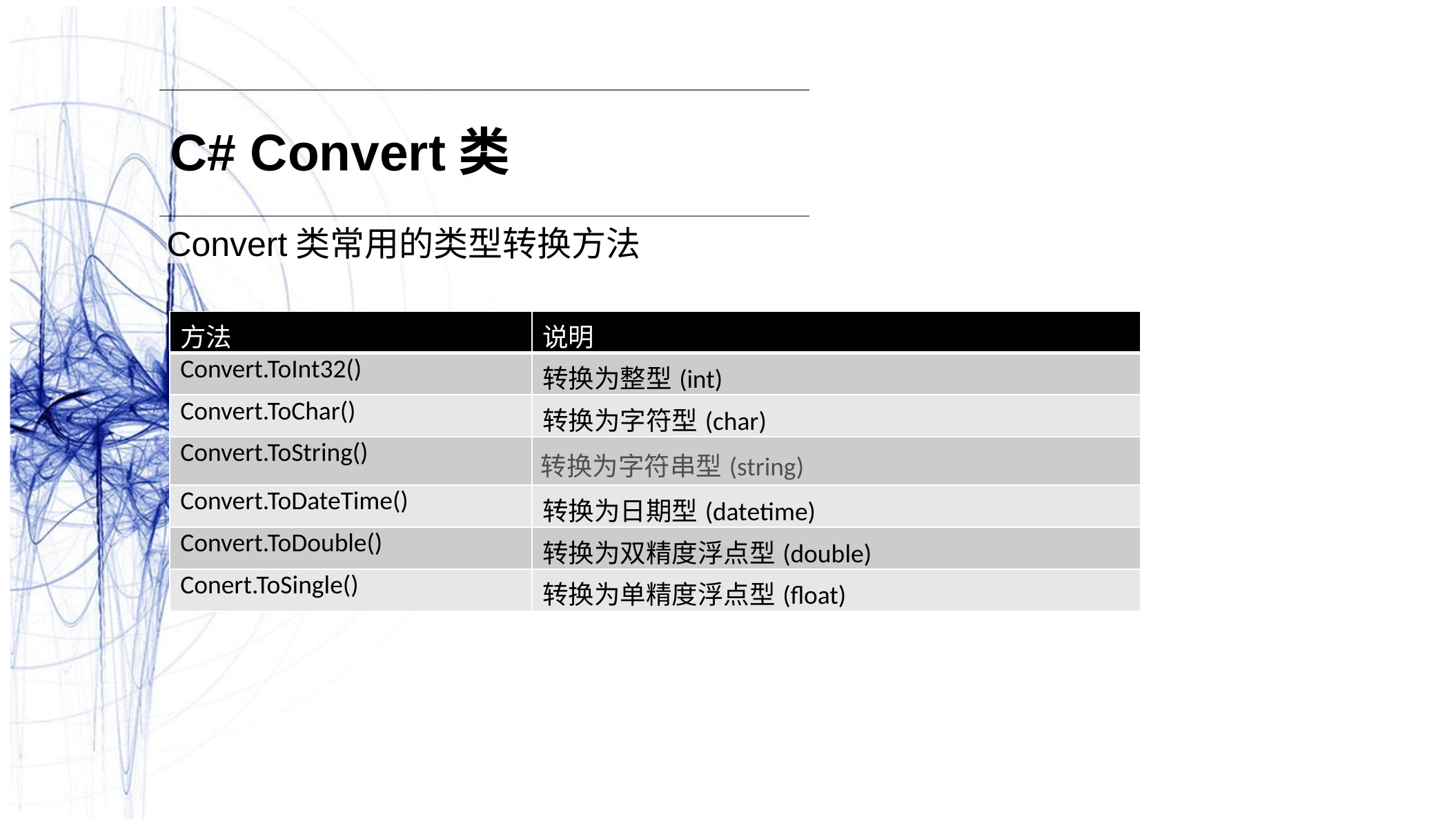

C# Convert类

Convert类常用的类型转换方法
| 方法 | 说明 |
| --- | --- |
| Convert.ToInt32() | 转换为整型(int) |
| Convert.ToChar() | 转换为字符型(char) |
| Convert.ToString() | 转换为字符串型(string) |
| Convert.ToDateTime() | 转换为日期型(datetime) |
| Convert.ToDouble() | 转换为双精度浮点型(double) |
| Conert.ToSingle() | 转换为单精度浮点型(float) |